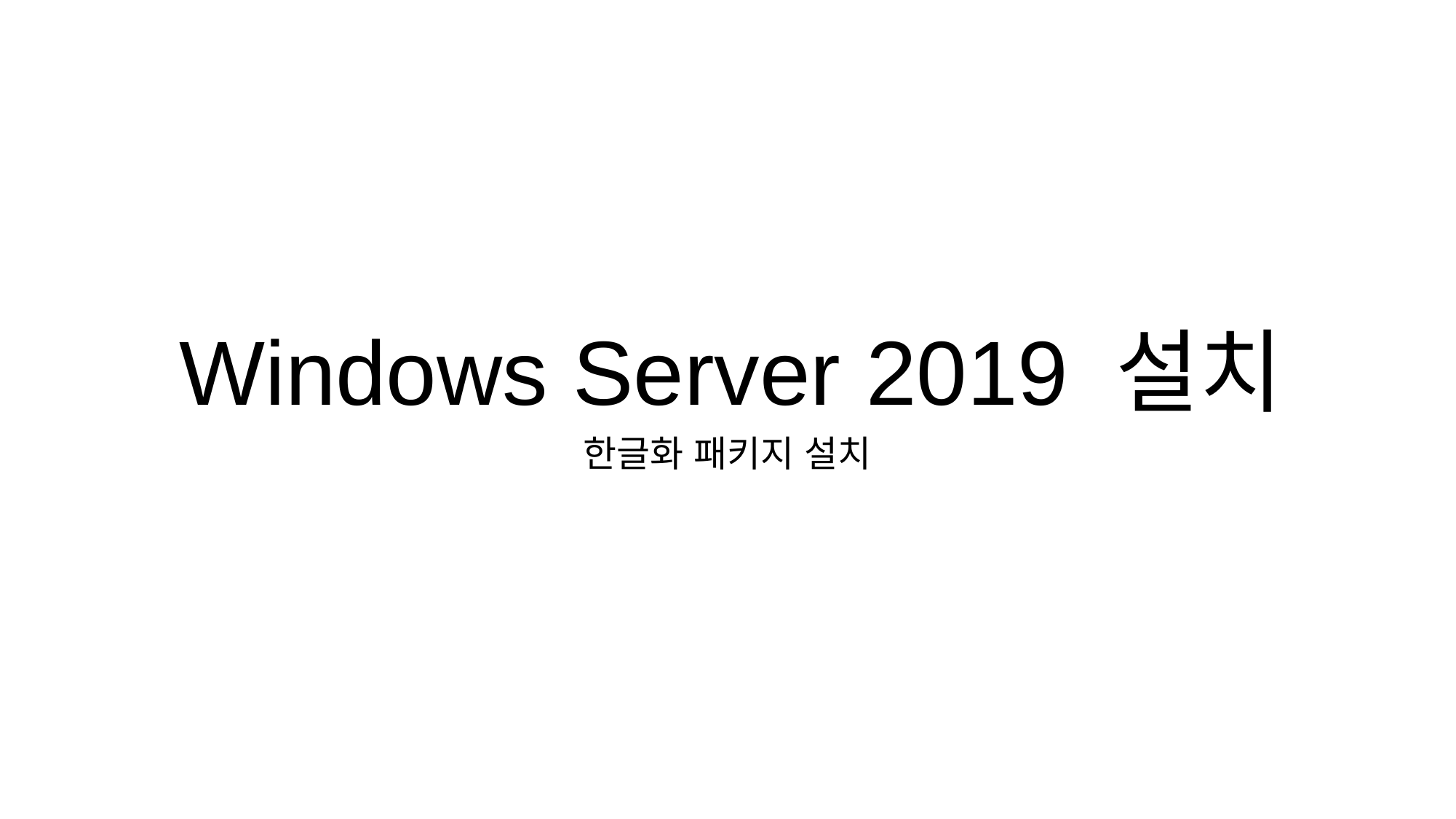

# Windows Server 2019 설치
한글화 패키지 설치